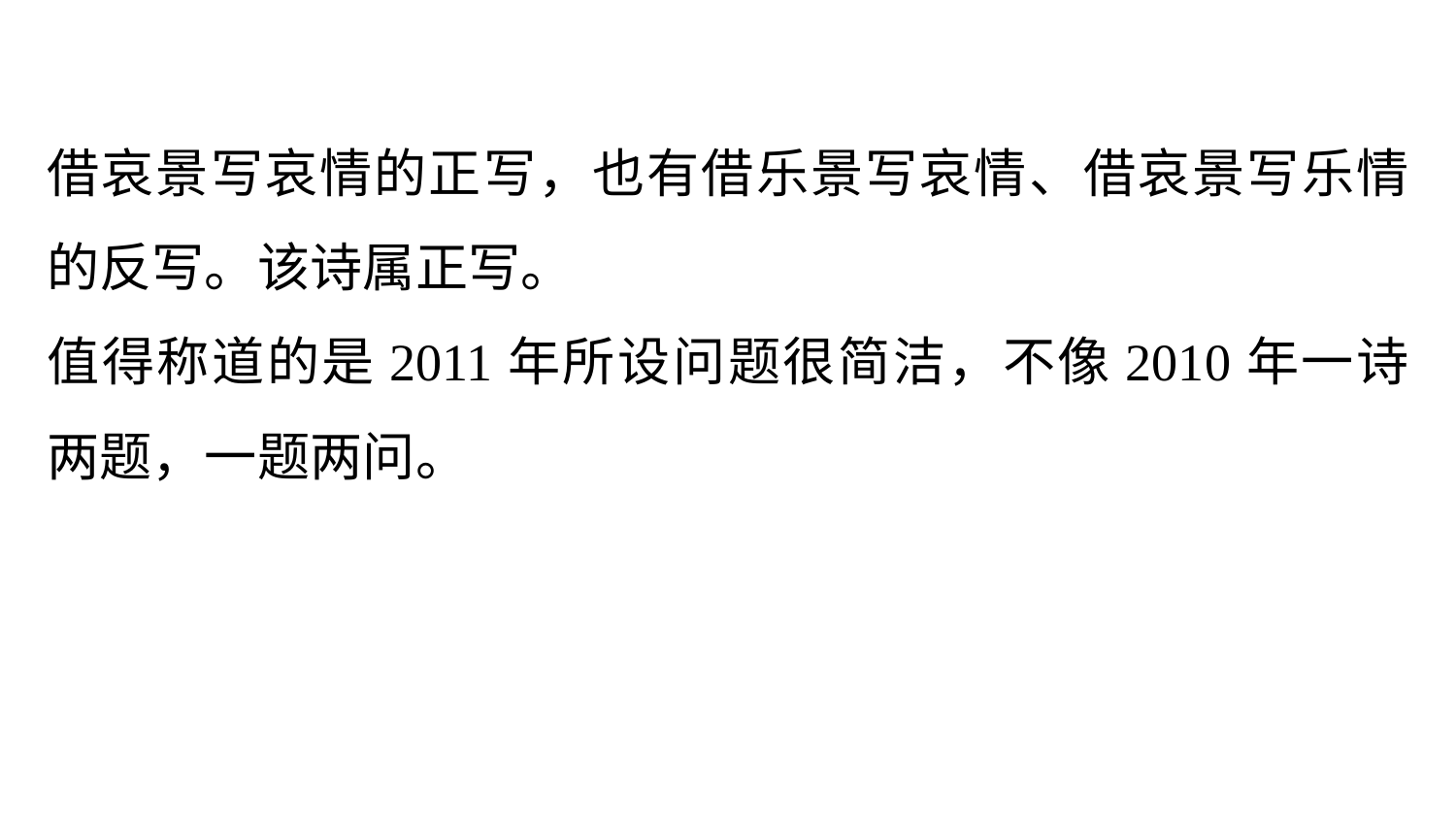

借哀景写哀情的正写，也有借乐景写哀情、借哀景写乐情的反写。该诗属正写。
值得称道的是2011年所设问题很简洁，不像2010年一诗两题，一题两问。